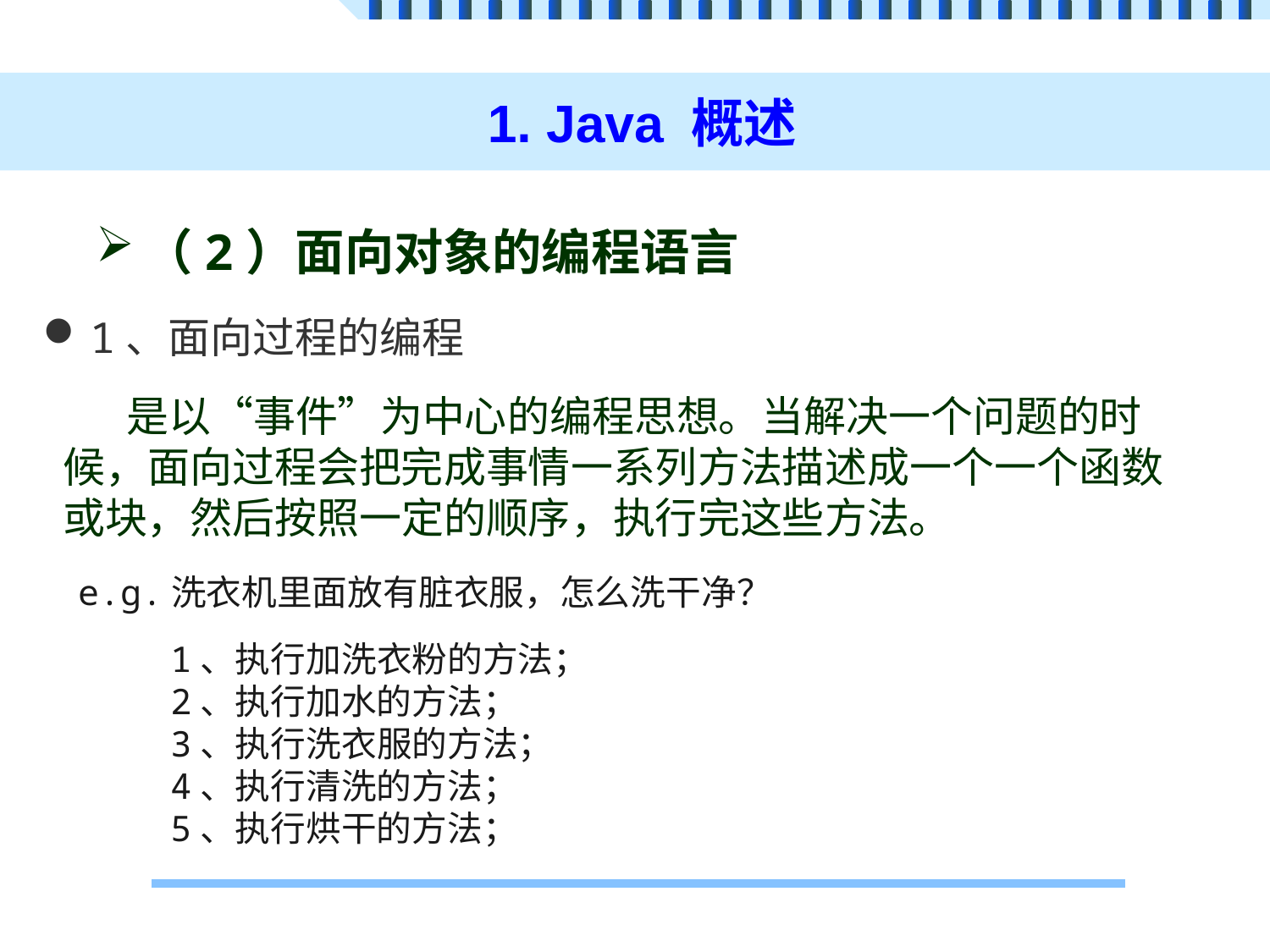

# 1. Java 概述
（2）面向对象的编程语言
1、面向过程的编程
是以“事件”为中心的编程思想。当解决一个问题的时候，面向过程会把完成事情一系列方法描述成一个一个函数或块，然后按照一定的顺序，执行完这些方法。
e.g.洗衣机里面放有脏衣服，怎么洗干净？
1、执行加洗衣粉的方法；
2、执行加水的方法；
3、执行洗衣服的方法；
4、执行清洗的方法；
5、执行烘干的方法；